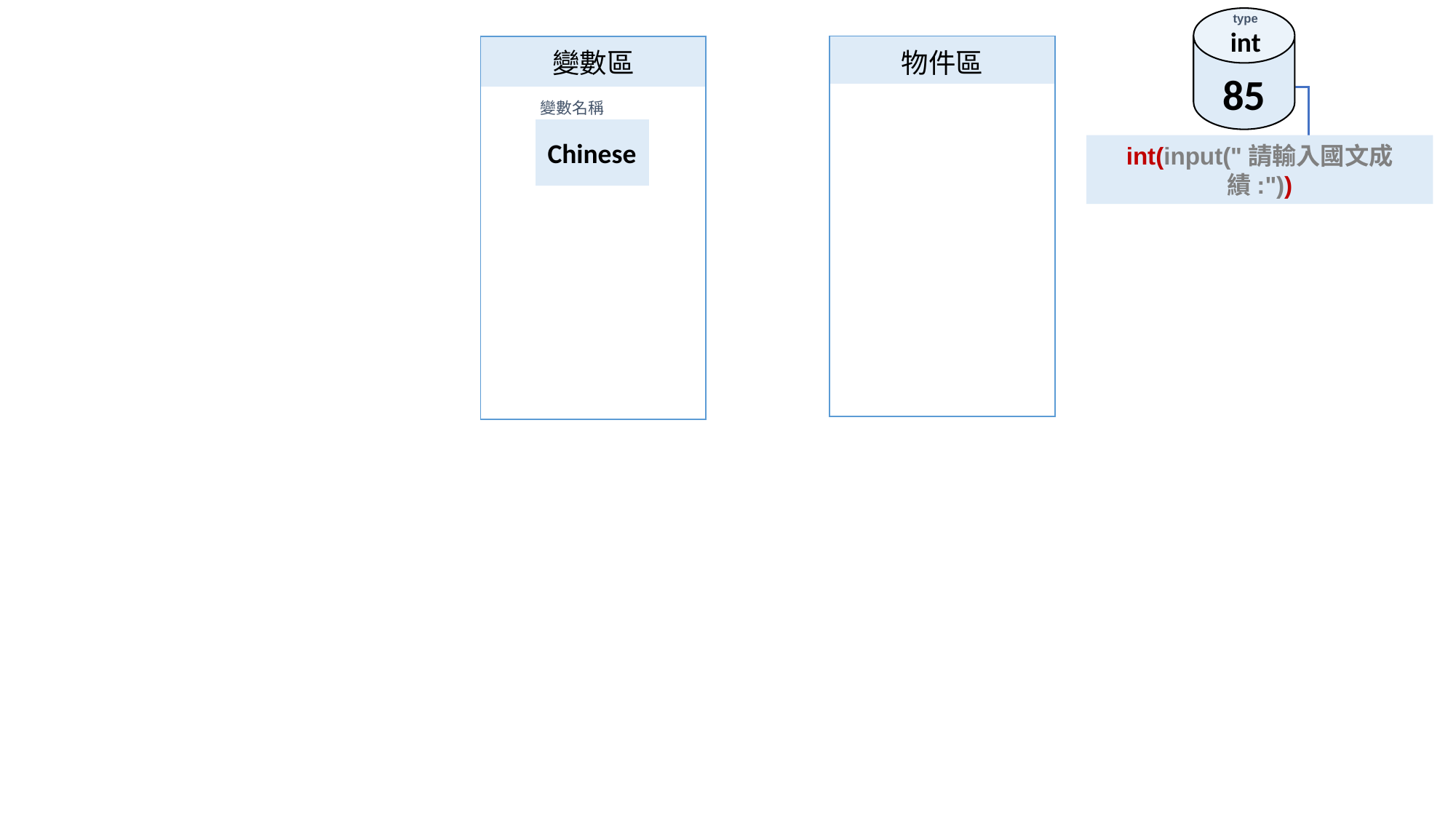

85
type
int
| 物件區 |
| --- |
|  |
| 變數區 |
| --- |
|  |
變數名稱
Chinese
int(input("請輸入國文成績:"))